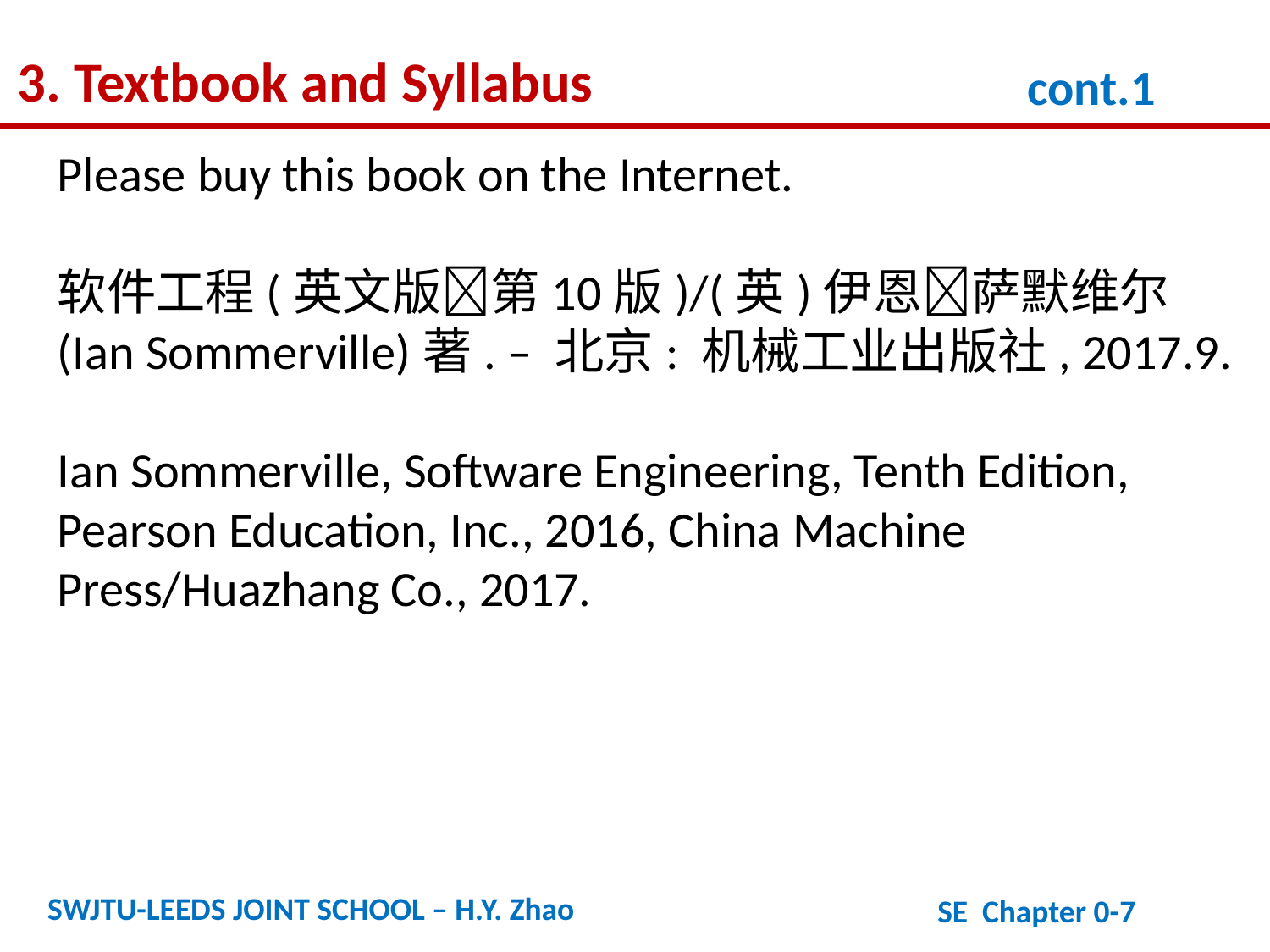

3. Textbook and Syllabus
cont.1
Please buy this book on the Internet.

软件工程(英文版⋅第10版)/(英)伊恩⋅萨默维尔(Ian Sommerville)著. – 北京: 机械工业出版社, 2017.9.

Ian Sommerville, Software Engineering, Tenth Edition, Pearson Education, Inc., 2016, China Machine Press/Huazhang Co., 2017.
SWJTU-LEEDS JOINT SCHOOL – H.Y. Zhao
SE  Chapter 0-7